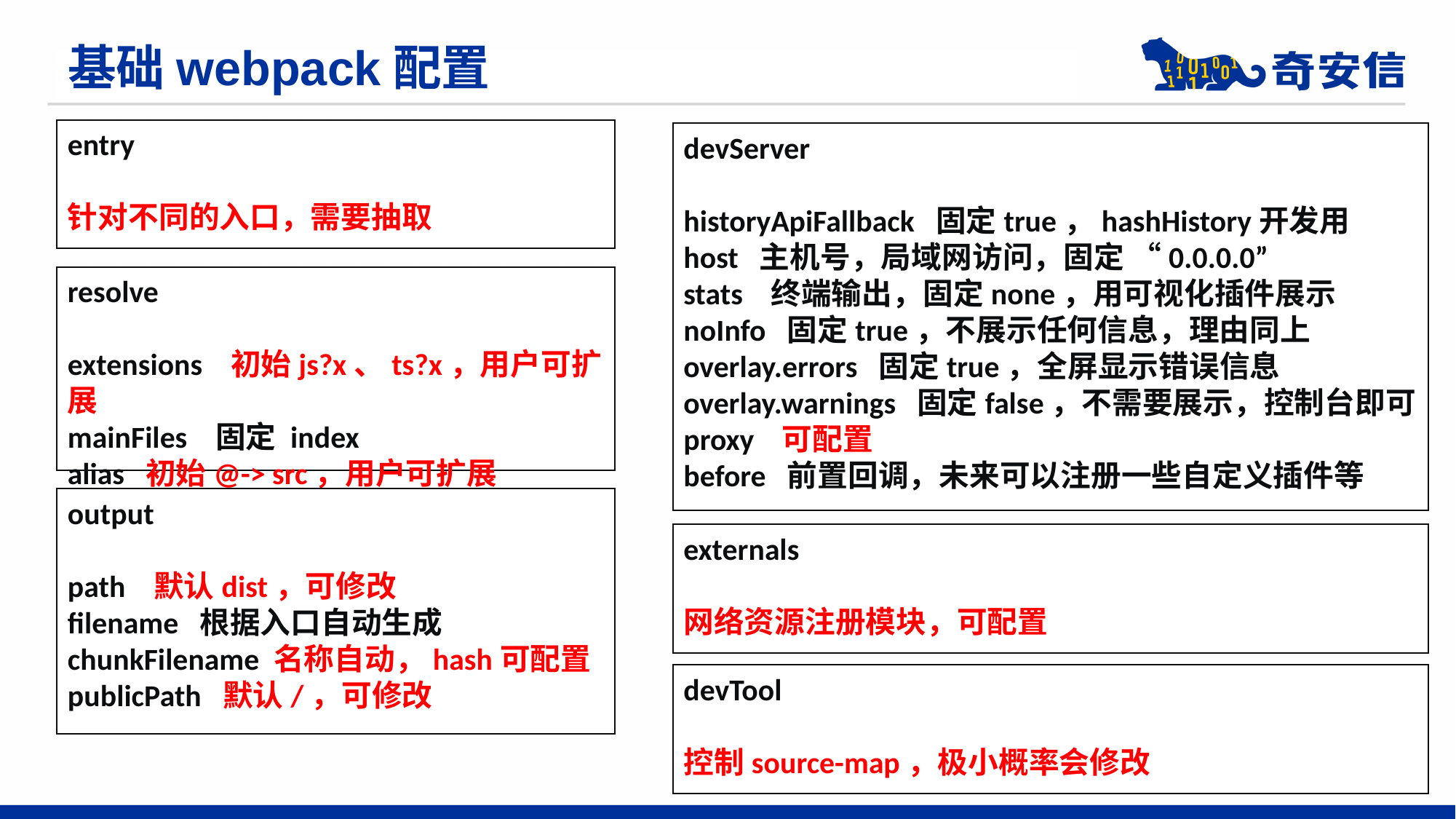

# 基础webpack配置
entry

针对不同的入口，需要抽取

devServer

historyApiFallback  固定true，hashHistory开发用
host  主机号，局域网访问，固定 “0.0.0.0”
stats   终端输出，固定none，用可视化插件展示
noInfo  固定true，不展示任何信息，理由同上
overlay.errors  固定true，全屏显示错误信息
overlay.warnings  固定false，不需要展示，控制台即可proxy   可配置
before  前置回调，未来可以注册一些自定义插件等

resolve

extensions   初始js?x、ts?x，用户可扩展
mainFiles   固定 index
alias  初始@-> src，用户可扩展
output

path   默认dist，可修改
filename  根据入口自动生成
chunkFilename 名称自动，hash可配置
publicPath  默认/，可修改

externals

网络资源注册模块，可配置

devTool

控制source-map，极小概率会修改
www.qianxin.com